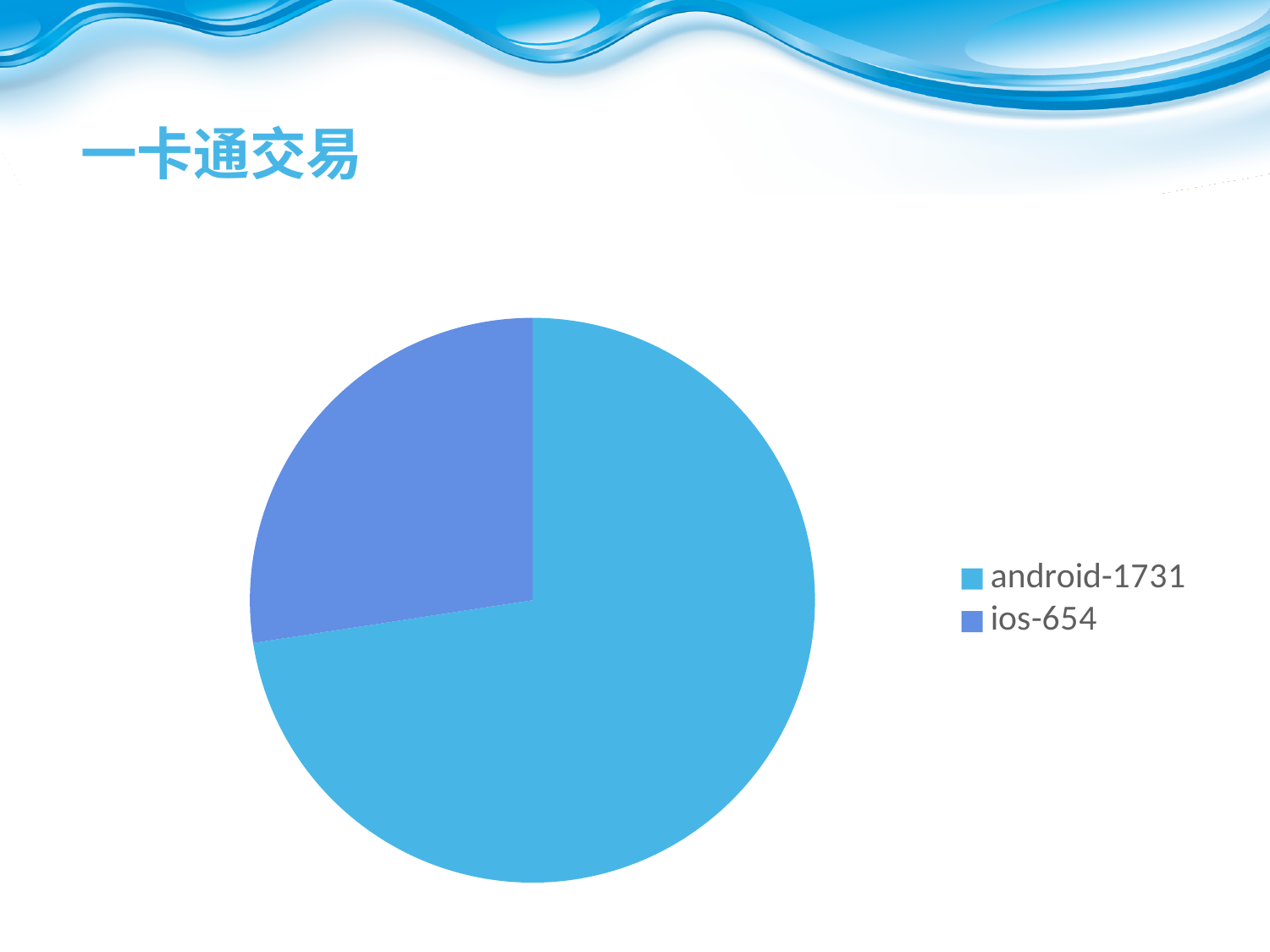

# 一卡通交易

### Chart

| Category | 成功交易笔数 |
|---|---|
| android-1731 | 1731.0 |
| ios-654 | 654.0 |